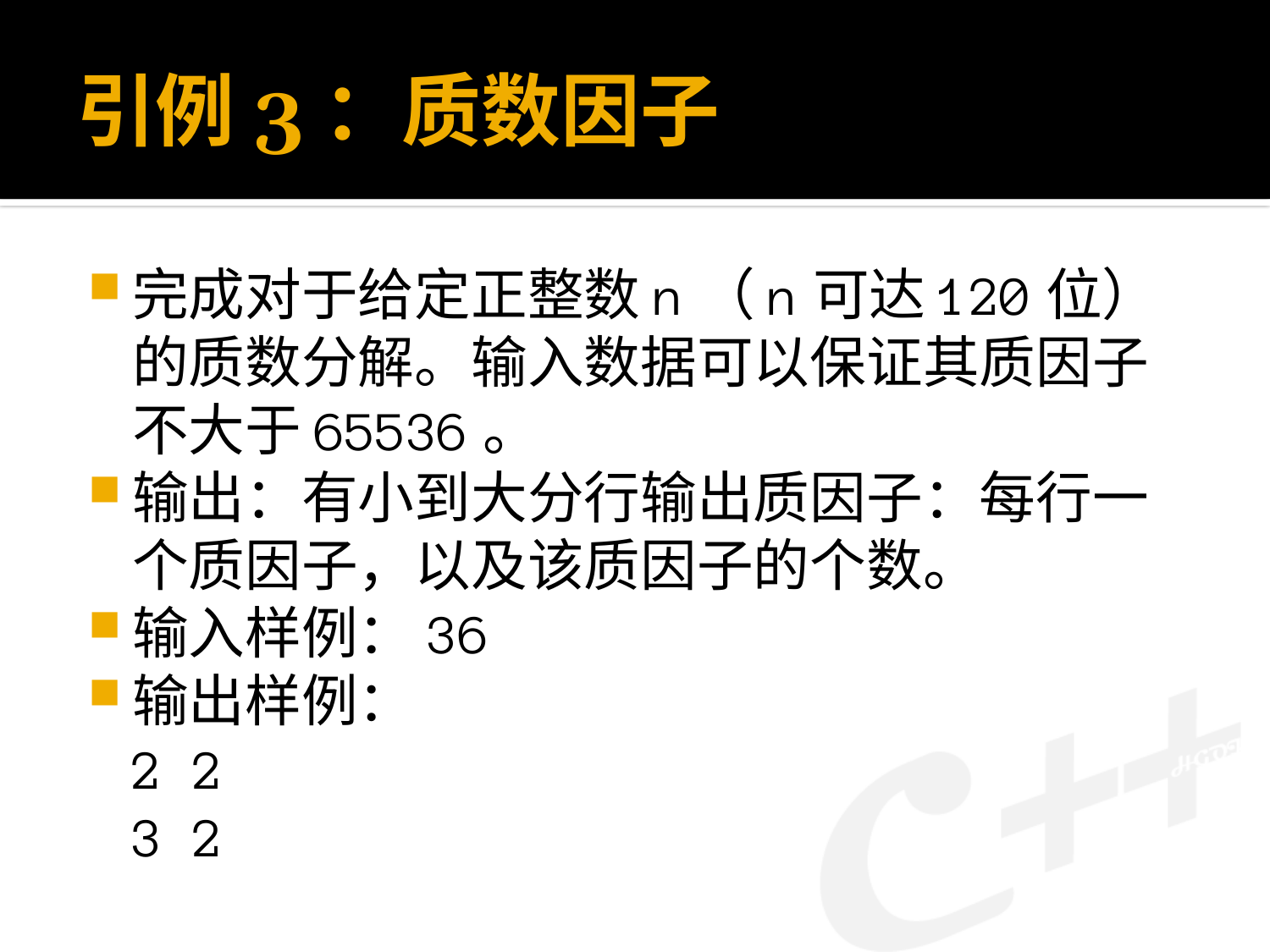

# 引例3：质数因子
完成对于给定正整数n（n可达120位）的质数分解。输入数据可以保证其质因子不大于65536。
输出：有小到大分行输出质因子：每行一个质因子，以及该质因子的个数。
输入样例：36
输出样例：
2 2
3 2